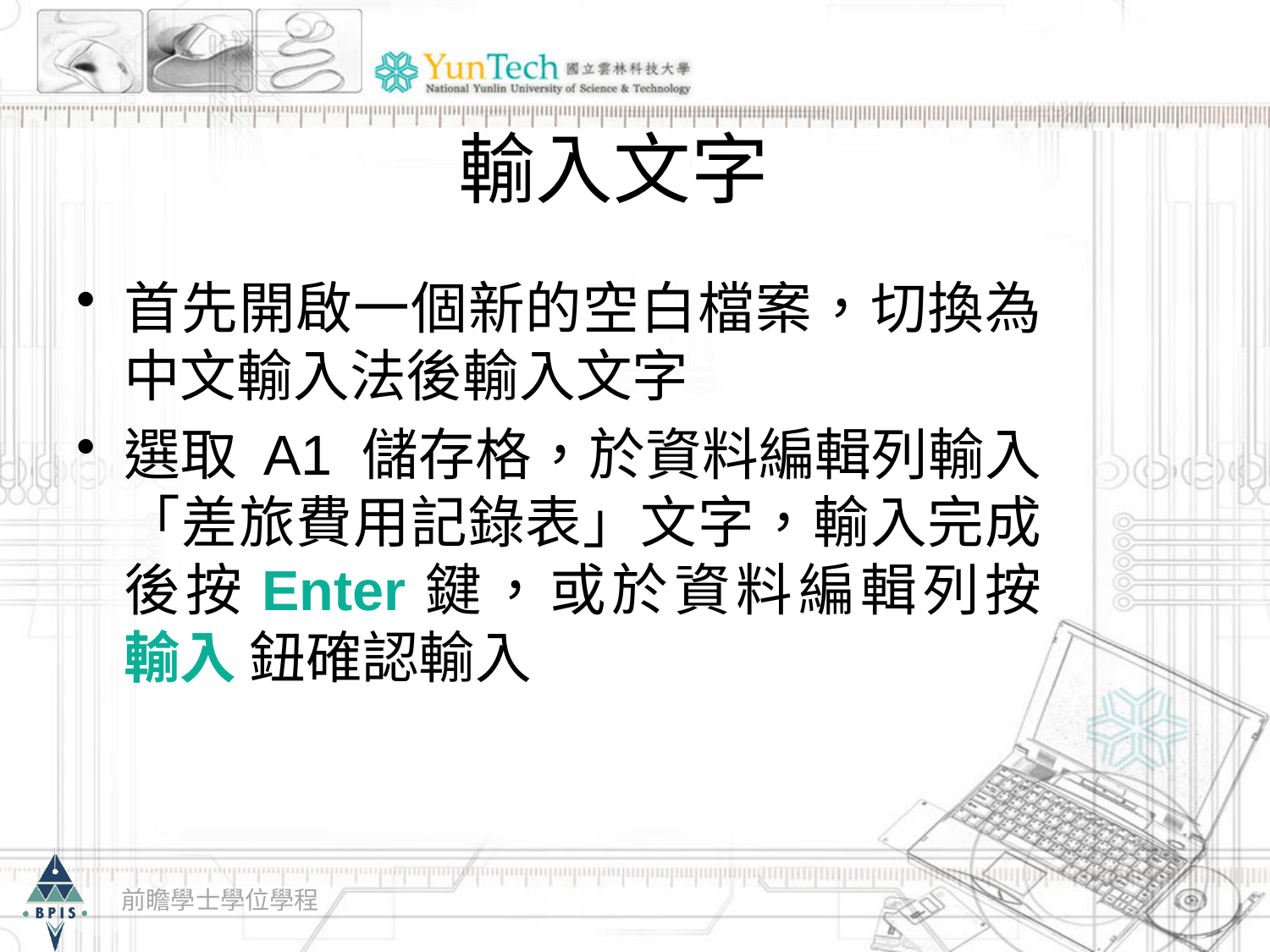

# 輸入文字
首先開啟一個新的空白檔案，切換為中文輸入法後輸入文字
選取 A1 儲存格，於資料編輯列輸入「差旅費用記錄表」文字，輸入完成後按Enter鍵，或於資料編輯列按 輸入 鈕確認輸入